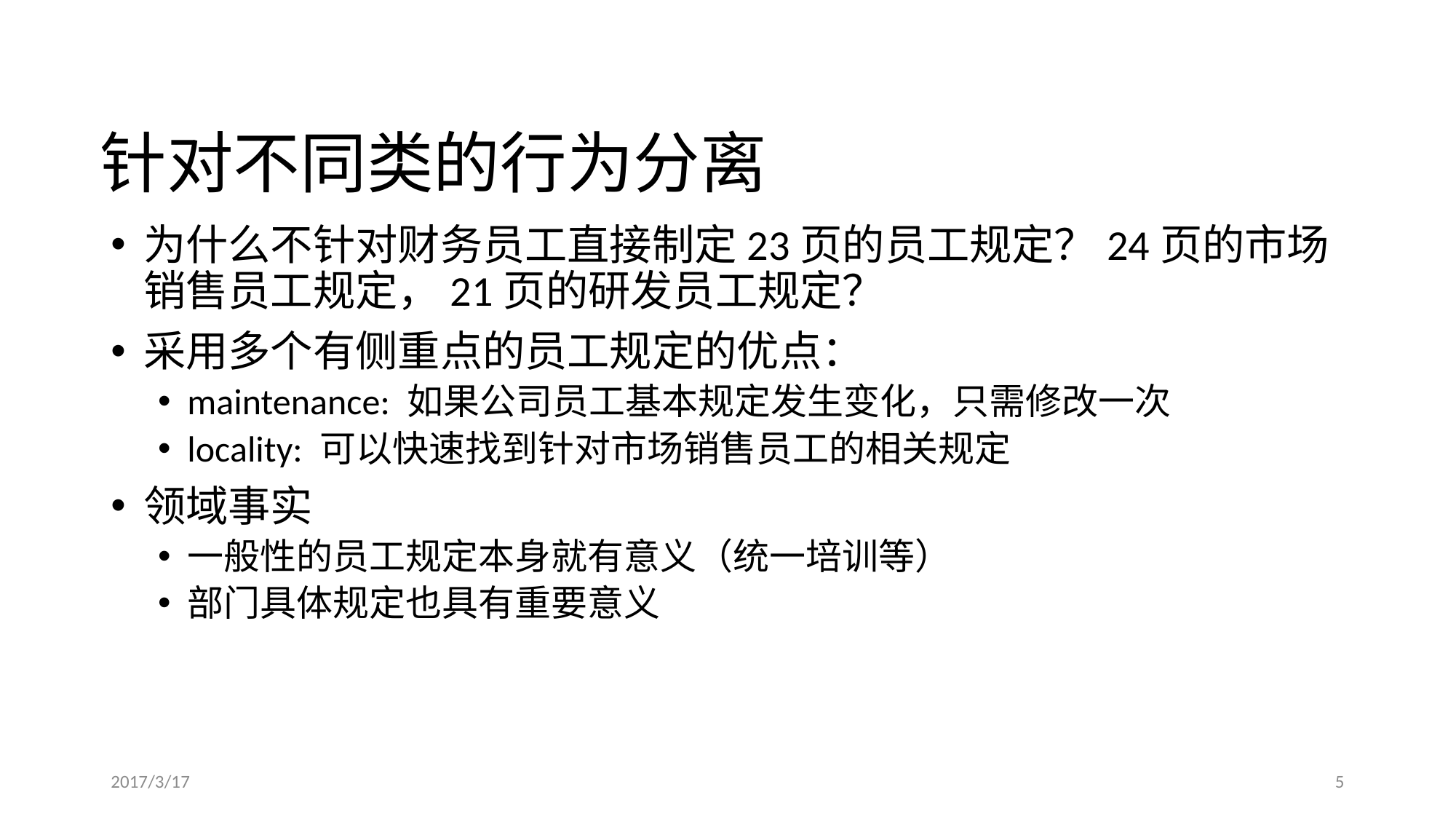

# 针对不同类的行为分离
为什么不针对财务员工直接制定23页的员工规定？24页的市场销售员工规定，21页的研发员工规定？
采用多个有侧重点的员工规定的优点：
maintenance: 如果公司员工基本规定发生变化，只需修改一次
locality: 可以快速找到针对市场销售员工的相关规定
领域事实
一般性的员工规定本身就有意义（统一培训等）
部门具体规定也具有重要意义
2017/3/17
5